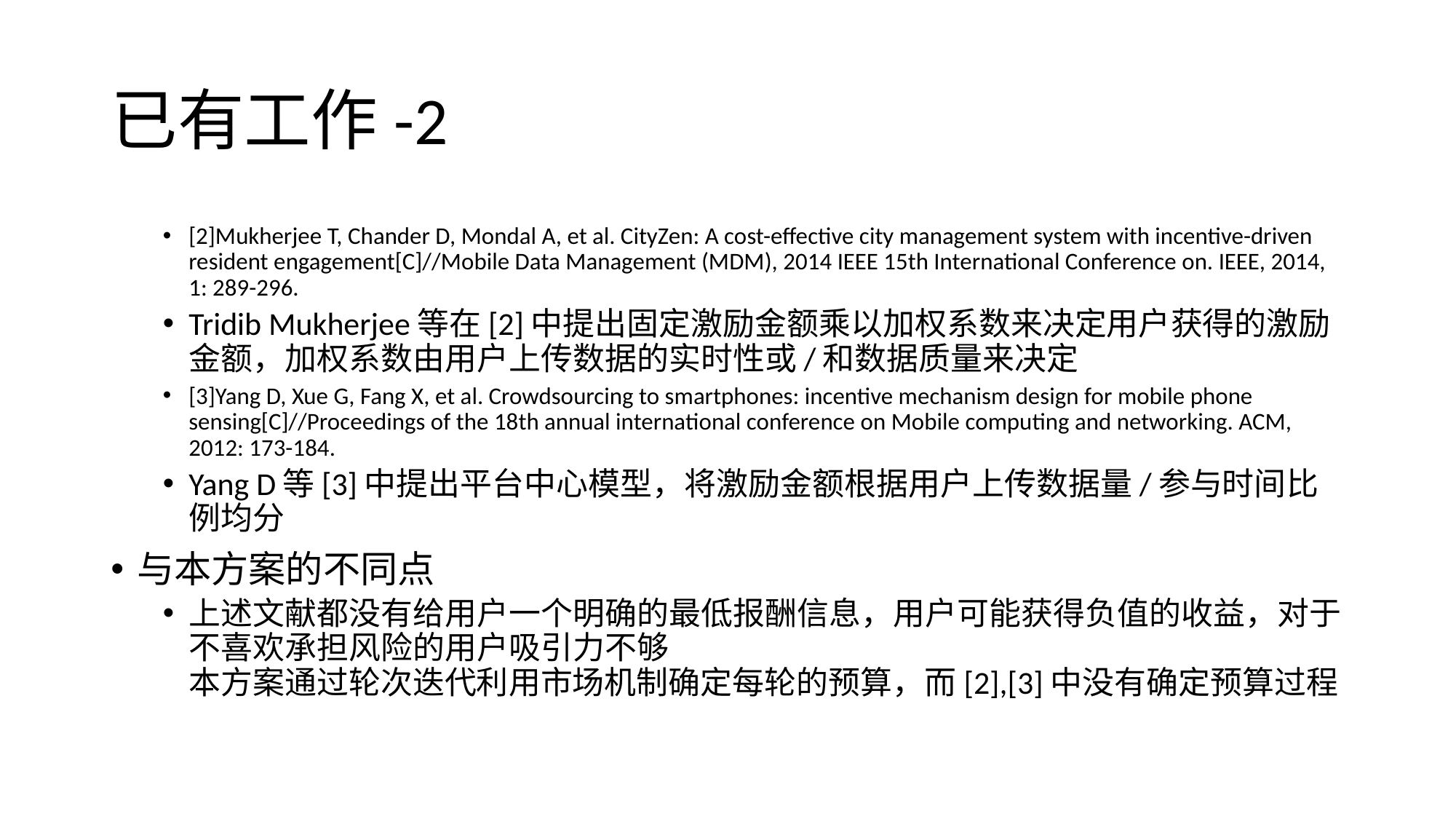

# 已有工作-2
[2]Mukherjee T, Chander D, Mondal A, et al. CityZen: A cost-effective city management system with incentive-driven resident engagement[C]//Mobile Data Management (MDM), 2014 IEEE 15th International Conference on. IEEE, 2014, 1: 289-296.
Tridib Mukherjee等在[2]中提出固定激励金额乘以加权系数来决定用户获得的激励金额，加权系数由用户上传数据的实时性或/和数据质量来决定
[3]Yang D, Xue G, Fang X, et al. Crowdsourcing to smartphones: incentive mechanism design for mobile phone sensing[C]//Proceedings of the 18th annual international conference on Mobile computing and networking. ACM, 2012: 173-184.
Yang D等[3]中提出平台中心模型，将激励金额根据用户上传数据量/参与时间比例均分
与本方案的不同点
上述文献都没有给用户一个明确的最低报酬信息，用户可能获得负值的收益，对于不喜欢承担风险的用户吸引力不够
本方案通过轮次迭代利用市场机制确定每轮的预算，而[2],[3]中没有确定预算过程